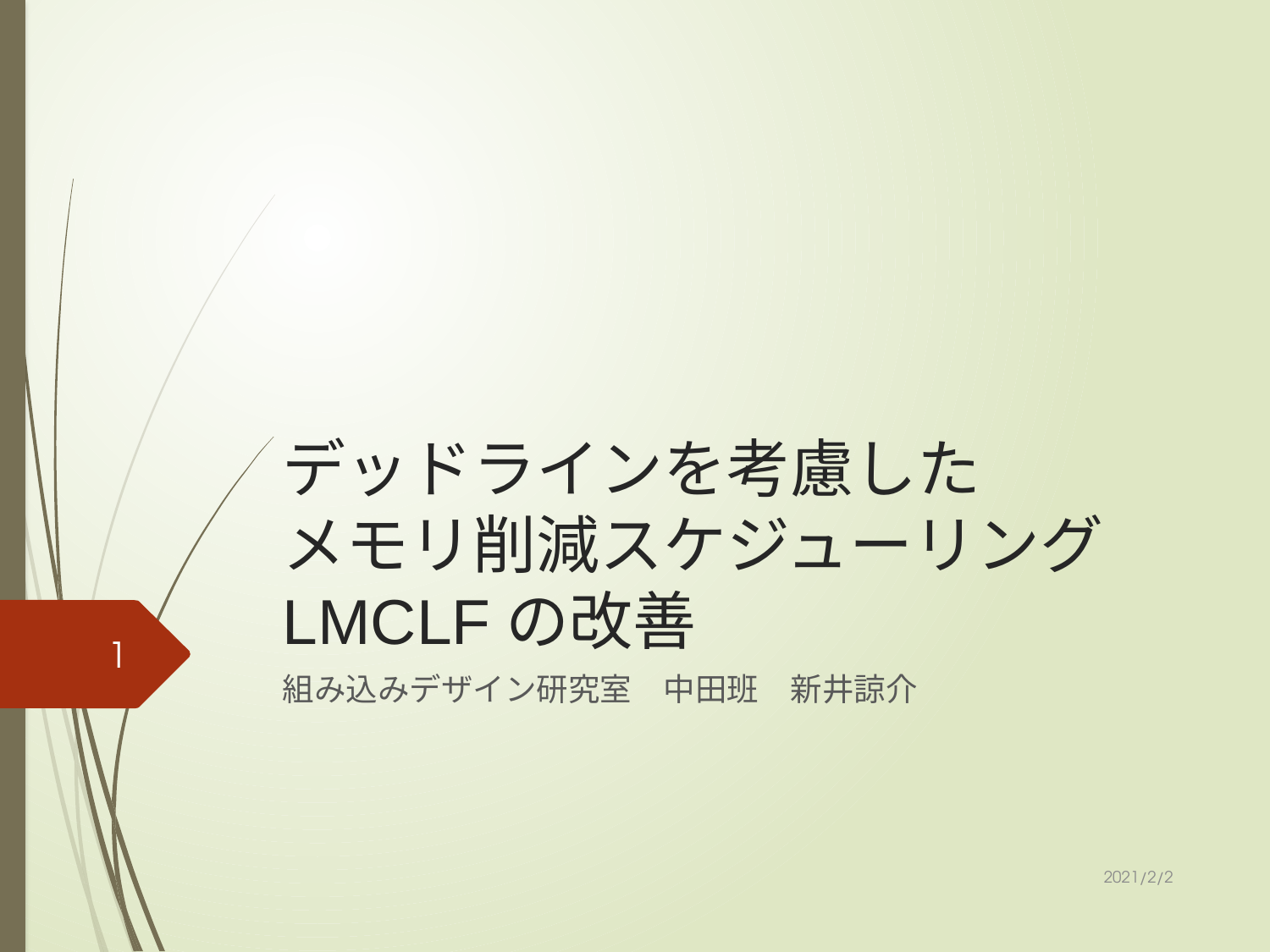

# デッドラインを考慮した メモリ削減スケジューリングLMCLFの改善
1
組み込みデザイン研究室　中田班　新井諒介
2021/2/2